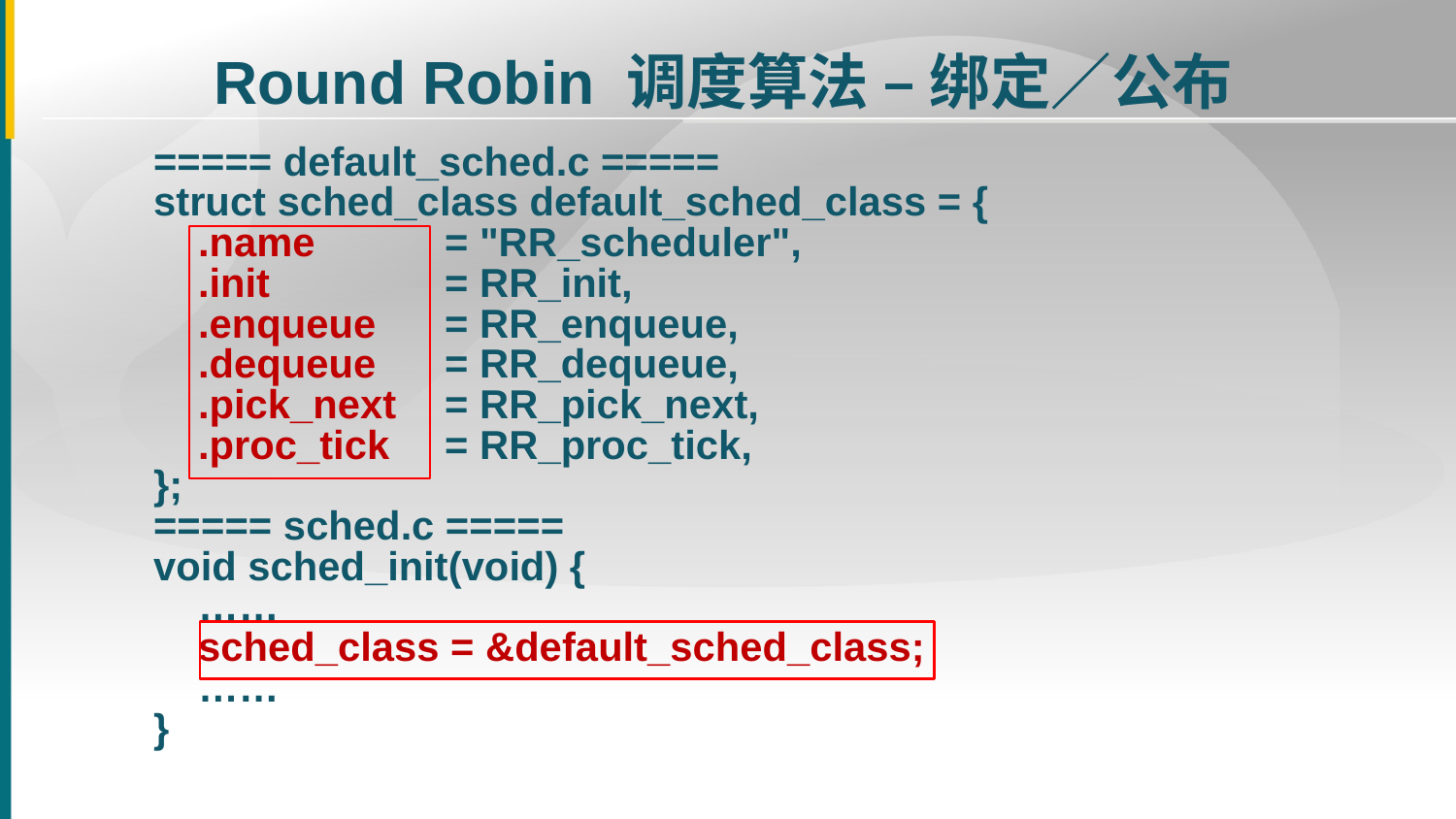

Round Robin 调度算法 – 绑定／公布
===== default_sched.c =====
struct sched_class default_sched_class = {
    .name        	= "RR_scheduler",
    .init           	= RR_init,
    .enqueue  	= RR_enqueue,
    .dequeue 	= RR_dequeue,
    .pick_next 	= RR_pick_next,
    .proc_tick 	= RR_proc_tick,
};
===== sched.c =====
void sched_init(void) {
    ……
    sched_class = &default_sched_class;
    ……
}